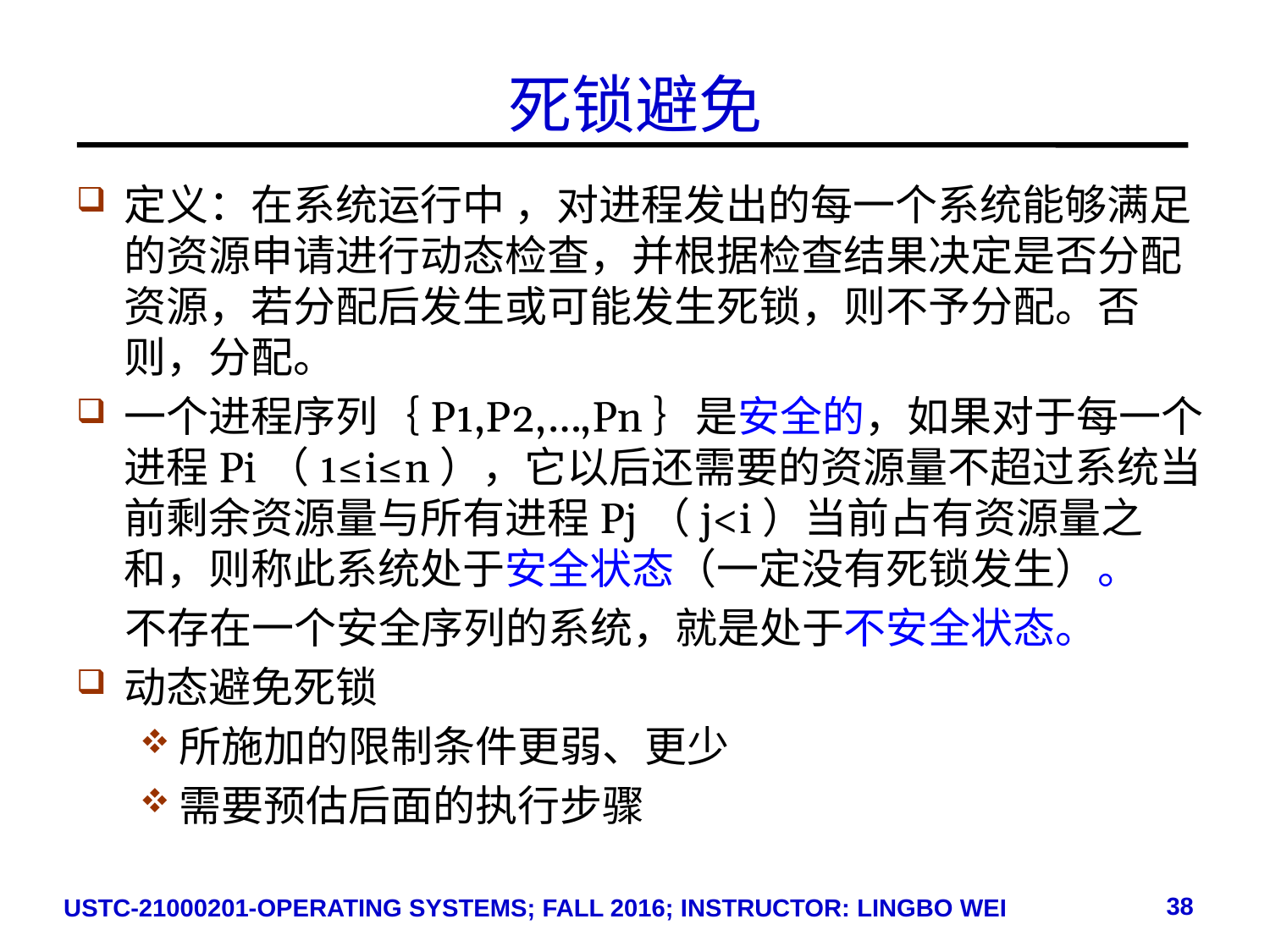

# 死锁避免
定义：在系统运行中 ，对进程发出的每一个系统能够满足的资源申请进行动态检查，并根据检查结果决定是否分配资源，若分配后发生或可能发生死锁，则不予分配。否则，分配。
一个进程序列｛P1,P2,…,Pn｝是安全的，如果对于每一个进程Pi（1≤i≤n），它以后还需要的资源量不超过系统当前剩余资源量与所有进程Pj（j<i）当前占有资源量之和，则称此系统处于安全状态（一定没有死锁发生）。
    不存在一个安全序列的系统，就是处于不安全状态。
动态避免死锁
所施加的限制条件更弱、更少
需要预估后面的执行步骤
38
USTC-21000201-OPERATING SYSTEMS; FALL 2016; INSTRUCTOR: LINGBO WEI